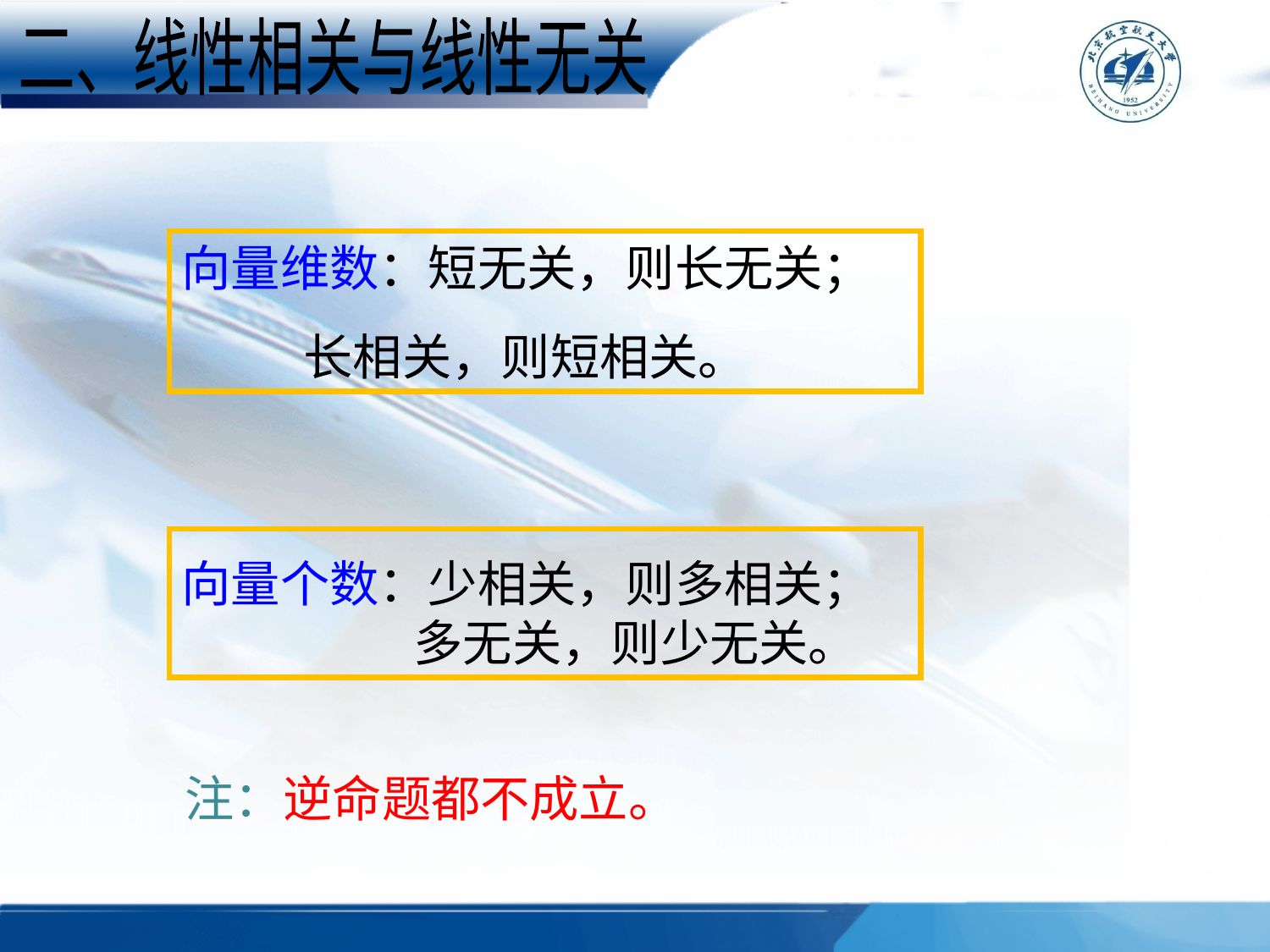

二、线性相关与线性无关
向量维数：短无关，则长无关；
          长相关，则短相关。
向量个数：少相关，则多相关；
                    多无关，则少无关。
注：逆命题都不成立。